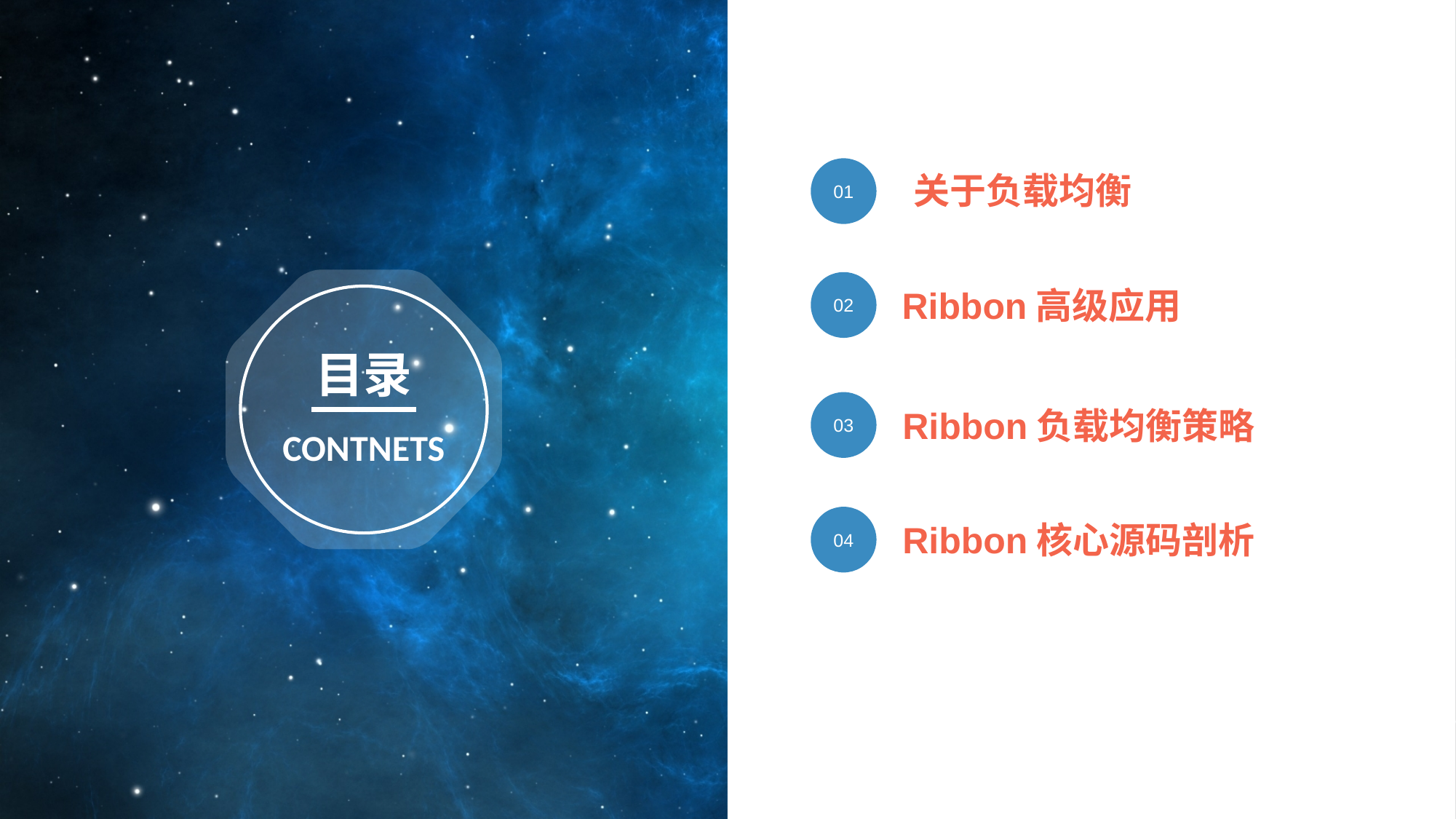

01
关于负载均衡

02
Ribbon高级应用

目录
03
Ribbon负载均衡策略
CONTNETS

04
Ribbon核心源码剖析